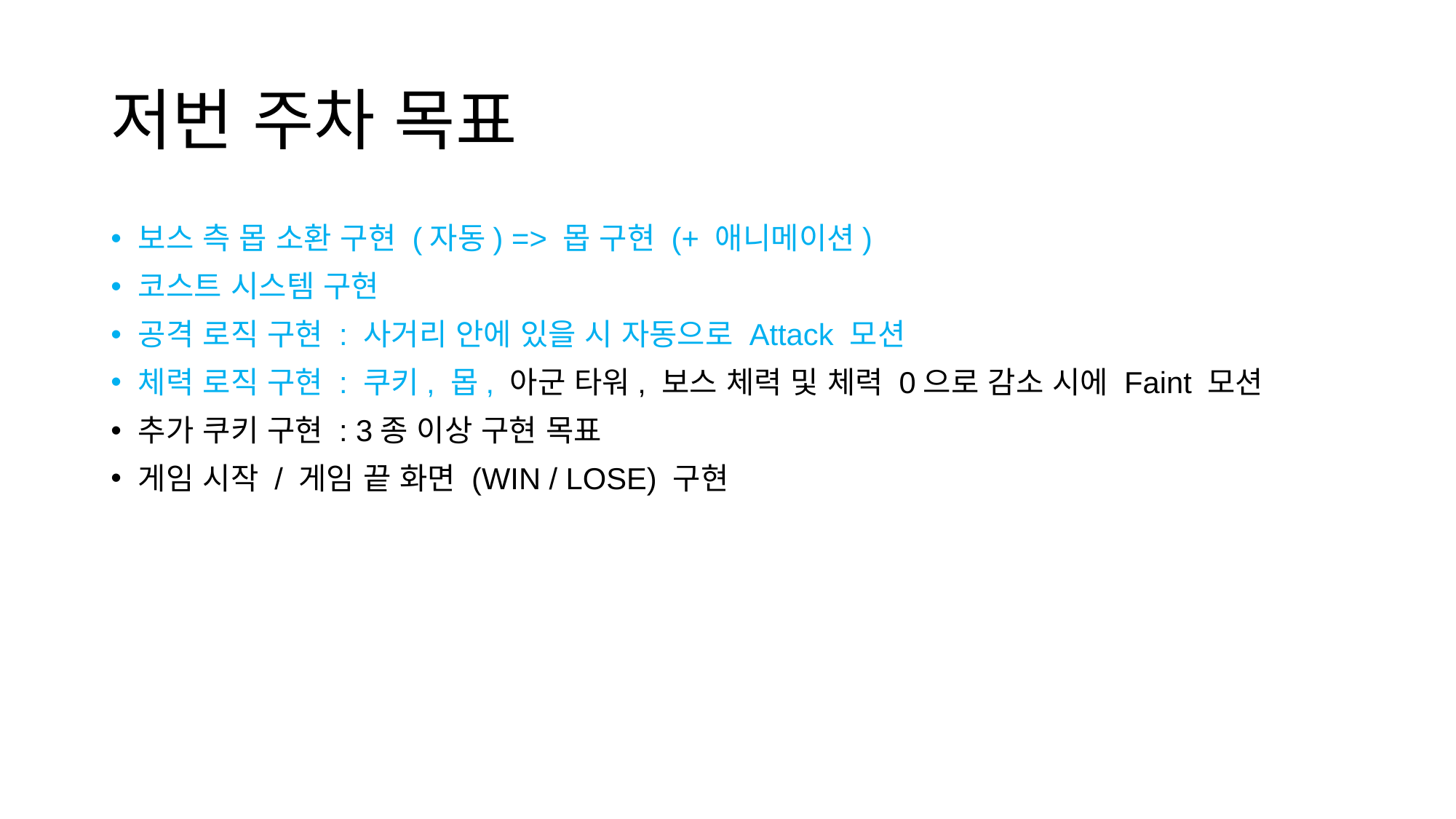

# 저번 주차 목표
보스 측 몹 소환 구현 (자동) => 몹 구현 (+ 애니메이션)
코스트 시스템 구현
공격 로직 구현 : 사거리 안에 있을 시 자동으로 Attack 모션
체력 로직 구현 : 쿠키, 몹, 아군 타워, 보스 체력 및 체력 0으로 감소 시에 Faint 모션
추가 쿠키 구현 : 3종 이상 구현 목표
게임 시작 / 게임 끝 화면 (WIN / LOSE) 구현